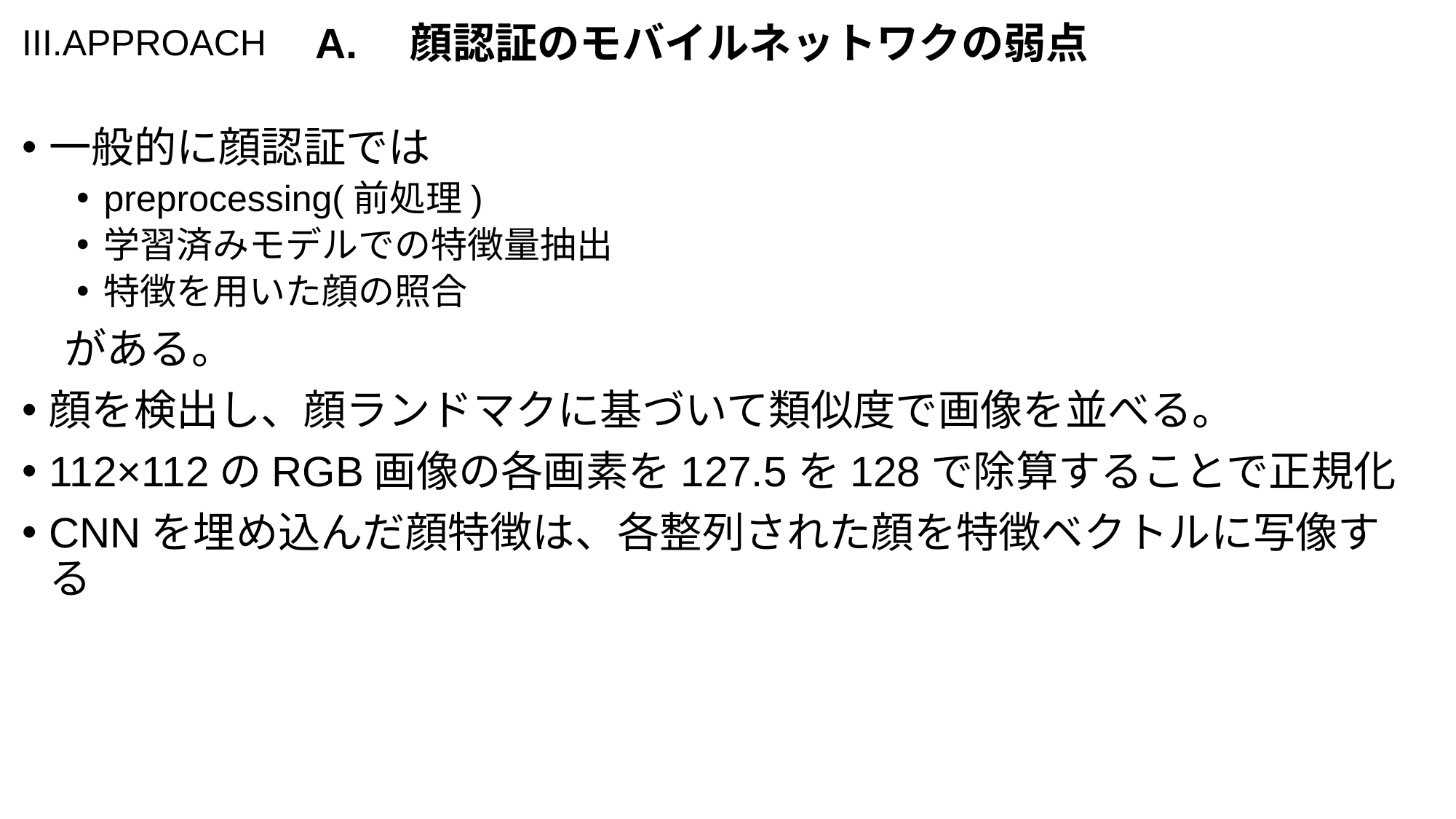

# III.APPROACH
A.　顔認証のモバイルネットワクの弱点
一般的に顔認証では
preprocessing(前処理)
学習済みモデルでの特徴量抽出
特徴を用いた顔の照合
　がある。
顔を検出し、顔ランドマクに基づいて類似度で画像を並べる。
112×112のRGB画像の各画素を127.5を128で除算することで正規化
CNNを埋め込んだ顔特徴は、各整列された顔を特徴ベクトルに写像する